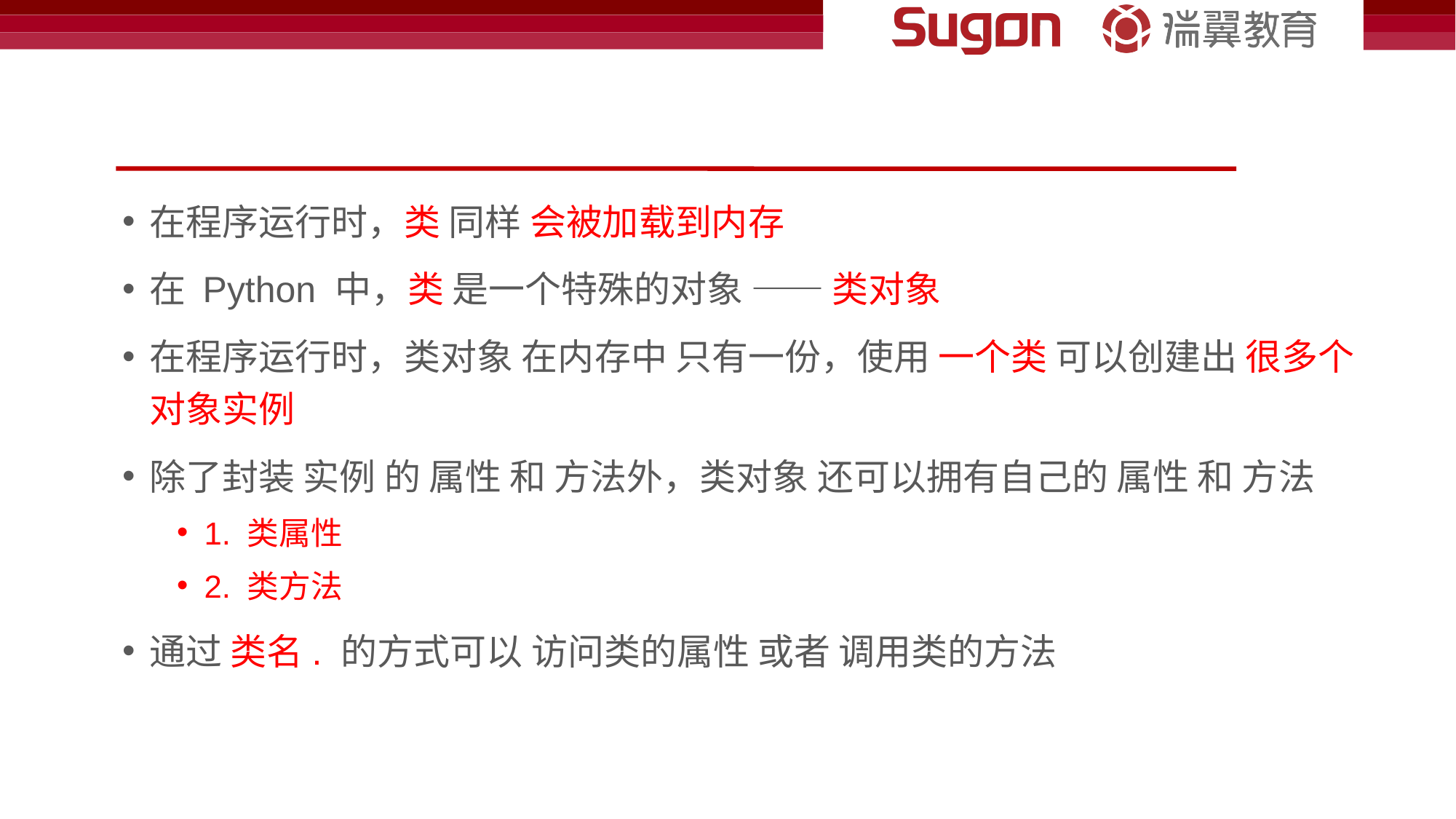

#
在程序运行时，类 同样 会被加载到内存
在 Python 中，类 是一个特殊的对象 —— 类对象
在程序运行时，类对象 在内存中 只有一份，使用 一个类 可以创建出 很多个对象实例
除了封装 实例 的 属性 和 方法外，类对象 还可以拥有自己的 属性 和 方法
1. 类属性
2. 类方法
通过 类名. 的方式可以 访问类的属性 或者 调用类的方法